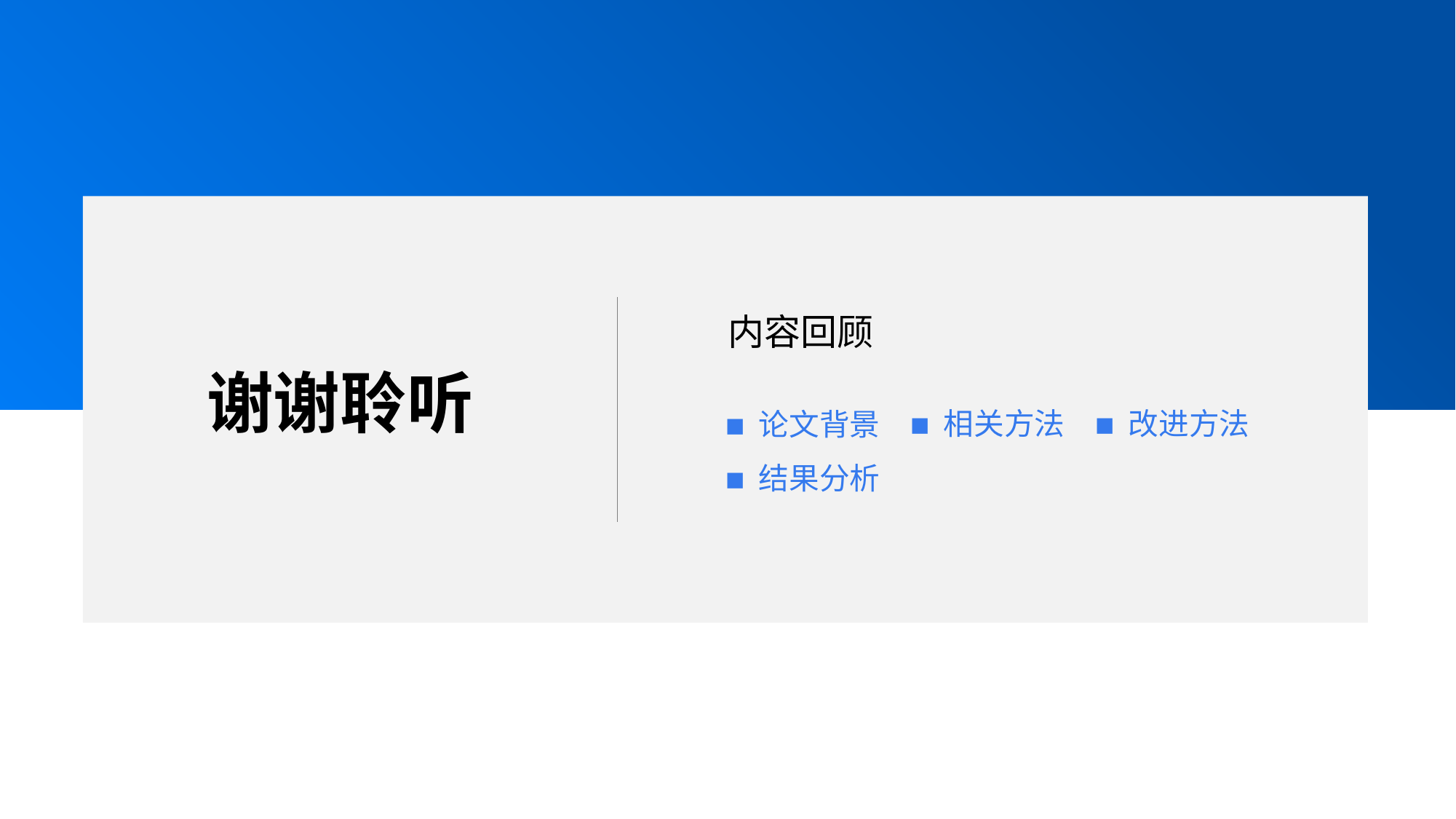

内容回顾
谢谢聆听
◼ 相关方法

◼ 论文背景
◼ 结果分析

◼ 改进方法